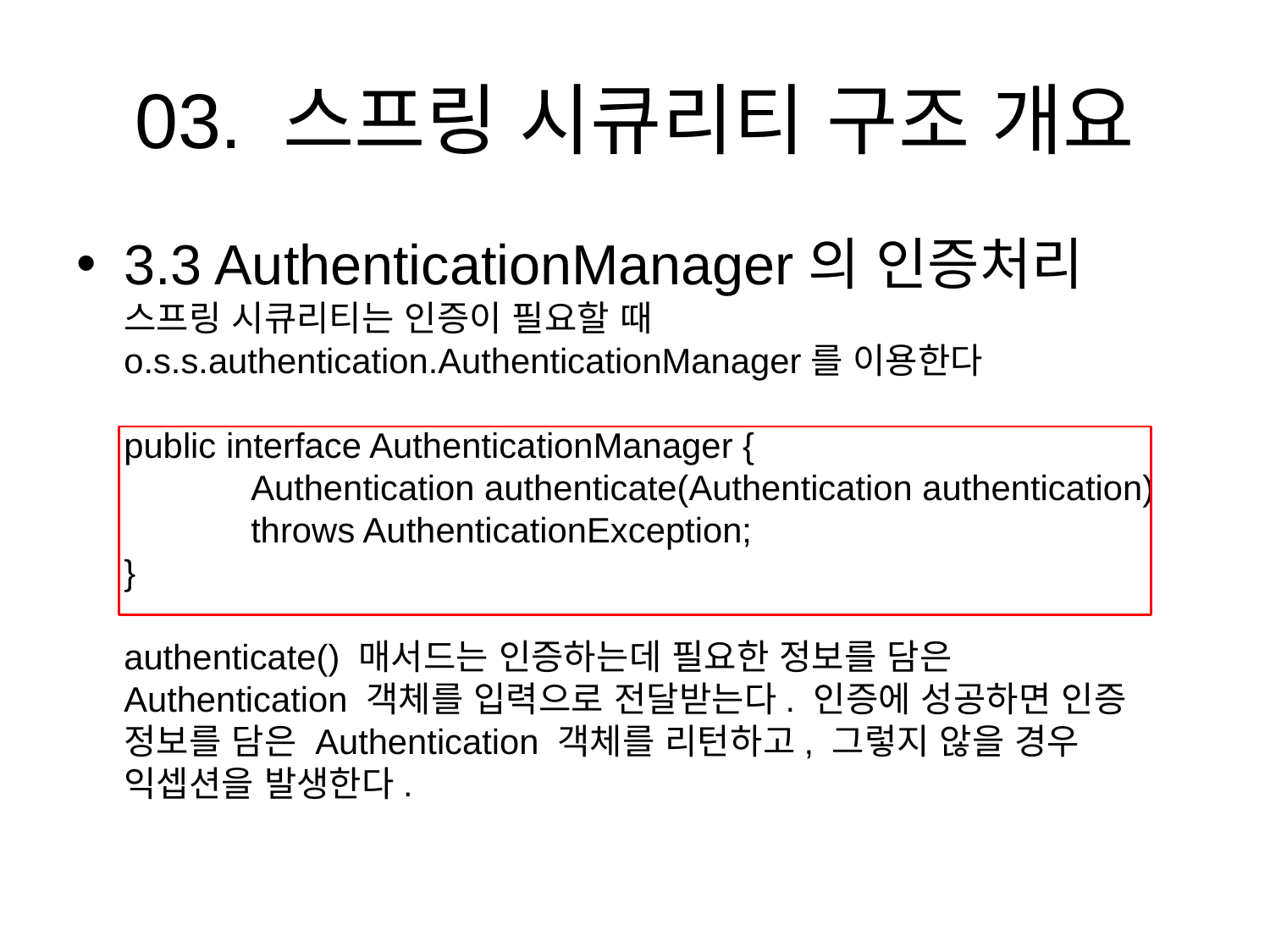

# 03. 스프링 시큐리티 구조 개요
3.3 AuthenticationManager의 인증처리
스프링 시큐리티는 인증이 필요할 때 o.s.s.authentication.AuthenticationManager를 이용한다
public interface AuthenticationManager {
	Authentication authenticate(Authentication authentication) 	throws AuthenticationException;
}
authenticate() 매서드는 인증하는데 필요한 정보를 담은 Authentication 객체를 입력으로 전달받는다. 인증에 성공하면 인증 정보를 담은 Authentication 객체를 리턴하고, 그렇지 않을 경우 익셉션을 발생한다.